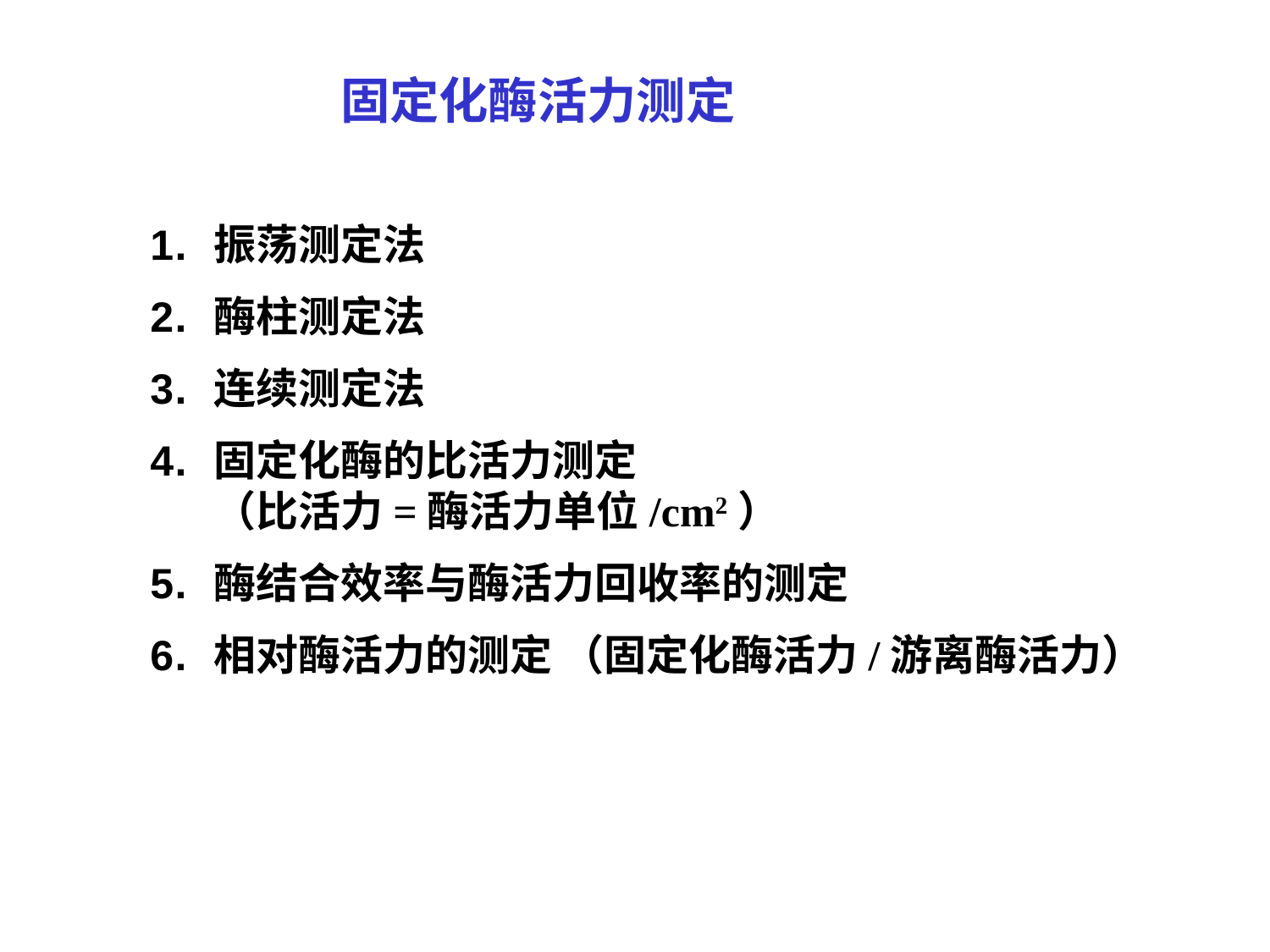

固定化酶活力测定
振荡测定法
酶柱测定法
连续测定法
固定化酶的比活力测定 （比活力=酶活力单位/cm2）
酶结合效率与酶活力回收率的测定
相对酶活力的测定 （固定化酶活力/游离酶活力）